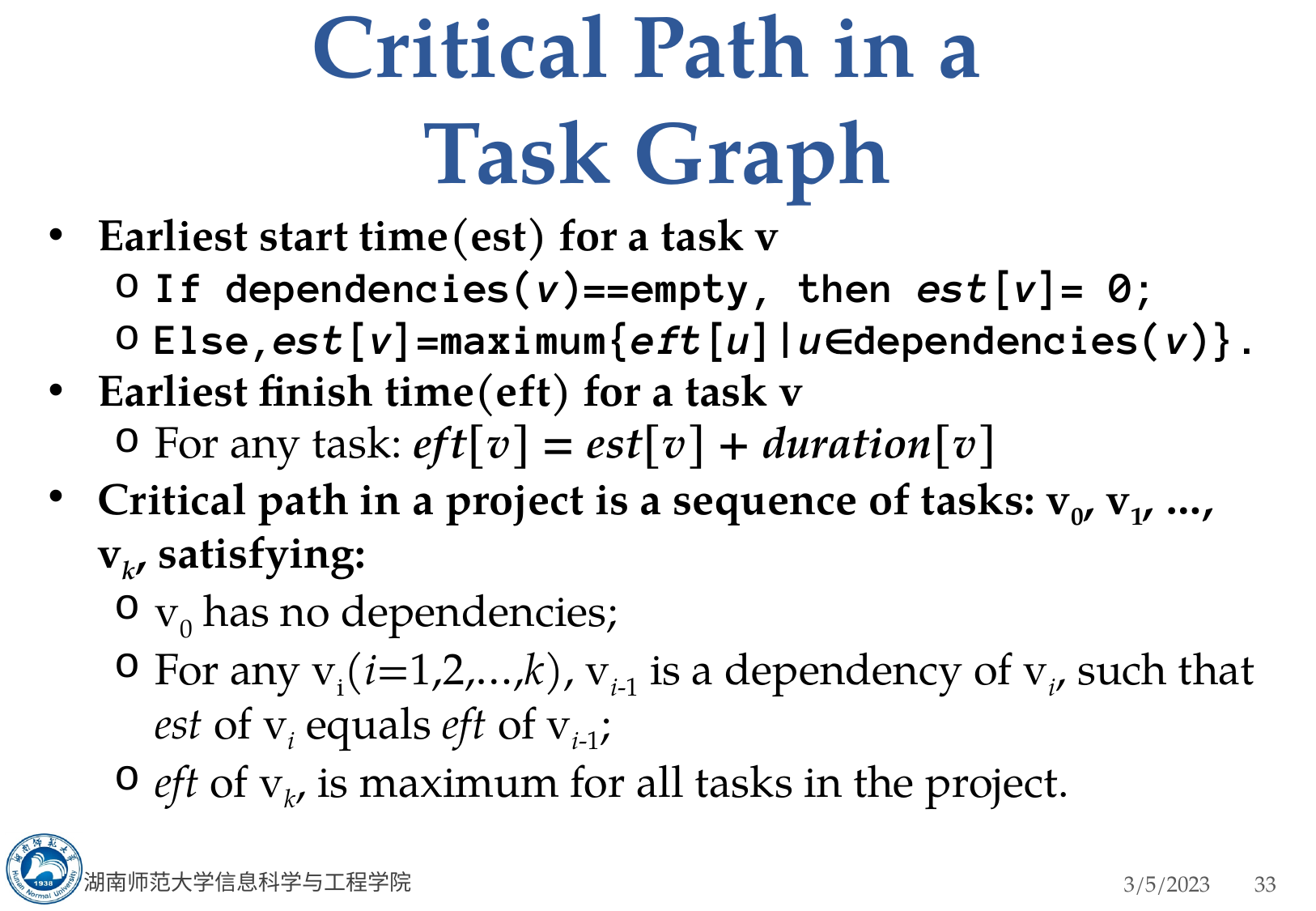

# Critical Path in a Task Graph
Earliest start time(est) for a task v
If dependencies(v)==empty, then est[v]= 0;
Else,est[v]=maximum{eft[u]|u∈dependencies(v)}.
Earliest finish time(eft) for a task v
For any task: eft[v] = est[v] + duration[v]
Critical path in a project is a sequence of tasks: v0, v1, …, vk, satisfying:
v0 has no dependencies;
For any vi(i=1,2,…,k), vi-1 is a dependency of vi, such that est of vi equals eft of vi-1;
eft of vk, is maximum for all tasks in the project.
湖南师范大学信息科学与工程学院
3/5/2023
33